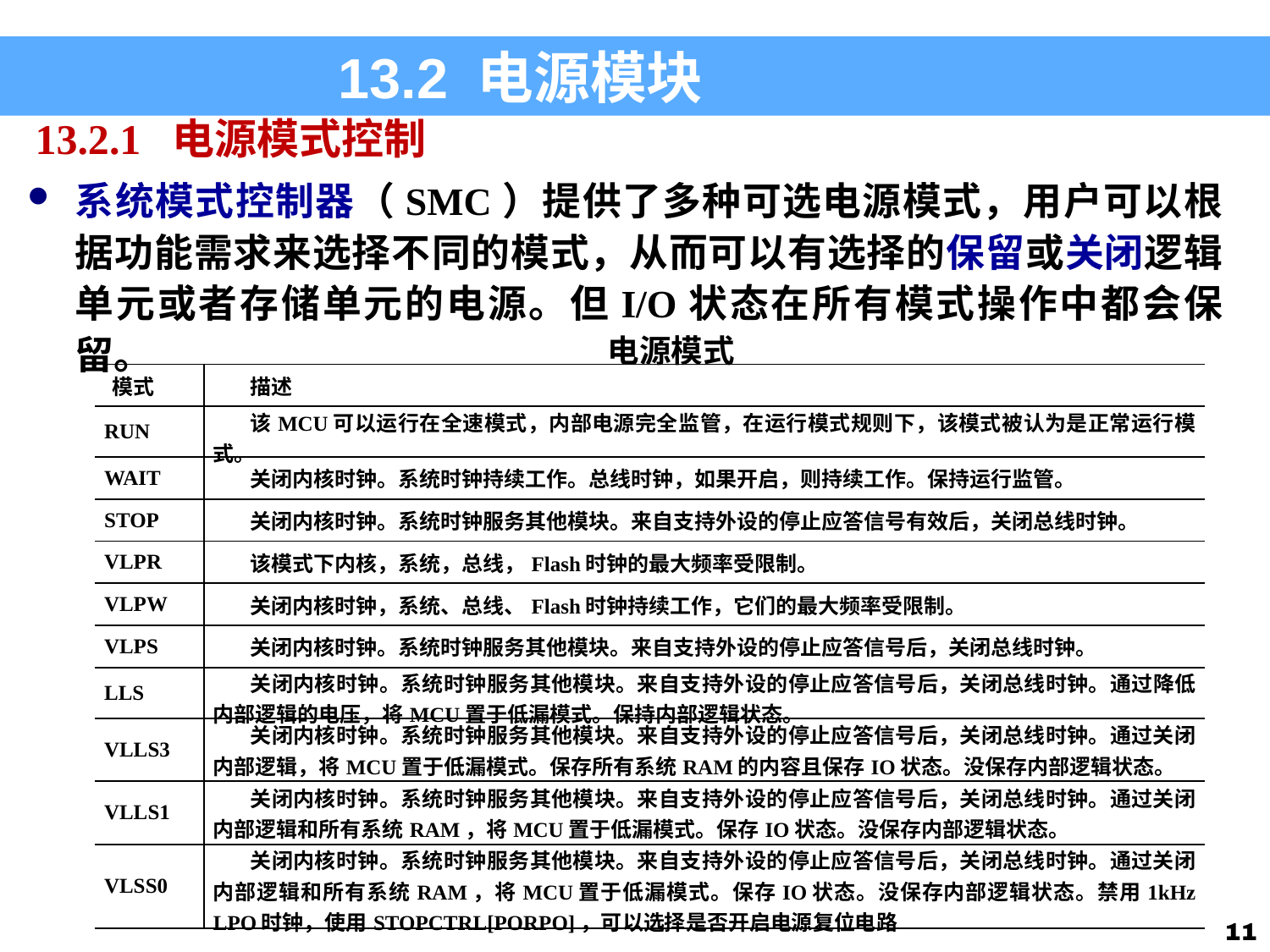

13.2 电源模块
13.2.1  电源模式控制
系统模式控制器（SMC）提供了多种可选电源模式，用户可以根据功能需求来选择不同的模式，从而可以有选择的保留或关闭逻辑单元或者存储单元的电源。但I/O状态在所有模式操作中都会保留。
| 电源模式 |  |
| --- | --- |
| 模式 | 描述 |
| RUN | 该MCU可以运行在全速模式，内部电源完全监管，在运行模式规则下，该模式被认为是正常运行模式。 |
| WAIT | 关闭内核时钟。系统时钟持续工作。总线时钟，如果开启，则持续工作。保持运行监管。 |
| STOP | 关闭内核时钟。系统时钟服务其他模块。来自支持外设的停止应答信号有效后，关闭总线时钟。 |
| VLPR | 该模式下内核，系统，总线，Flash时钟的最大频率受限制。 |
| VLPW | 关闭内核时钟，系统、总线、Flash时钟持续工作，它们的最大频率受限制。 |
| VLPS | 关闭内核时钟。系统时钟服务其他模块。来自支持外设的停止应答信号后，关闭总线时钟。 |
| LLS | 关闭内核时钟。系统时钟服务其他模块。来自支持外设的停止应答信号后，关闭总线时钟。通过降低内部逻辑的电压，将MCU置于低漏模式。保持内部逻辑状态。 |
| VLLS3 | 关闭内核时钟。系统时钟服务其他模块。来自支持外设的停止应答信号后，关闭总线时钟。通过关闭内部逻辑，将MCU置于低漏模式。保存所有系统RAM的内容且保存IO状态。没保存内部逻辑状态。 |
| VLLS1 | 关闭内核时钟。系统时钟服务其他模块。来自支持外设的停止应答信号后，关闭总线时钟。通过关闭内部逻辑和所有系统RAM，将MCU置于低漏模式。保存IO状态。没保存内部逻辑状态。 |
| VLSS0 | 关闭内核时钟。系统时钟服务其他模块。来自支持外设的停止应答信号后，关闭总线时钟。通过关闭内部逻辑和所有系统RAM，将MCU置于低漏模式。保存IO状态。没保存内部逻辑状态。禁用1kHz LPO时钟，使用STOPCTRL[PORPO]，可以选择是否开启电源复位电路 |
11